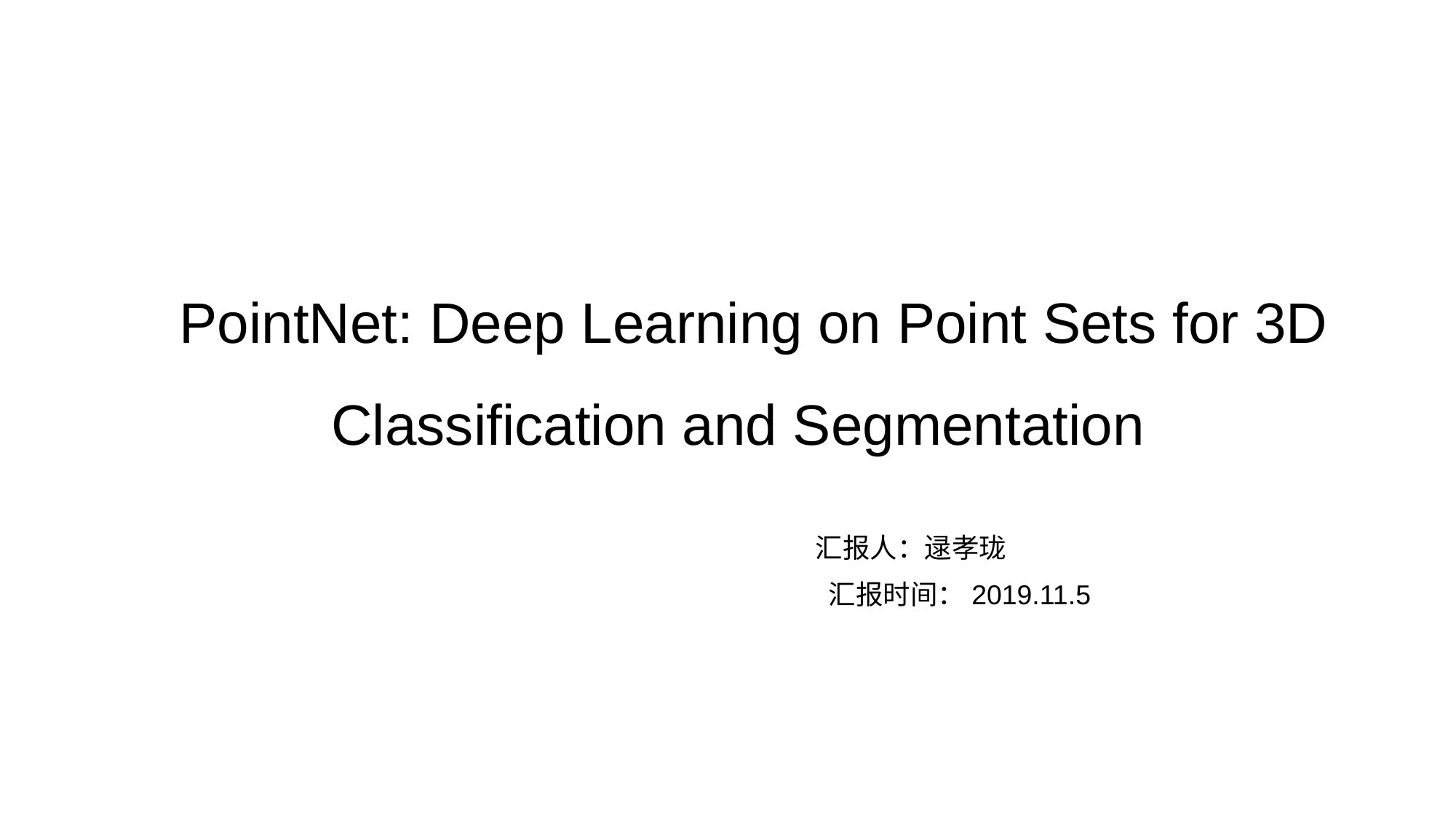

# PointNet: Deep Learning on Point Sets for 3D Classification and Segmentation

                                                                                     汇报人：逯孝珑
                                                                                                                   汇报时间：2019.11.5